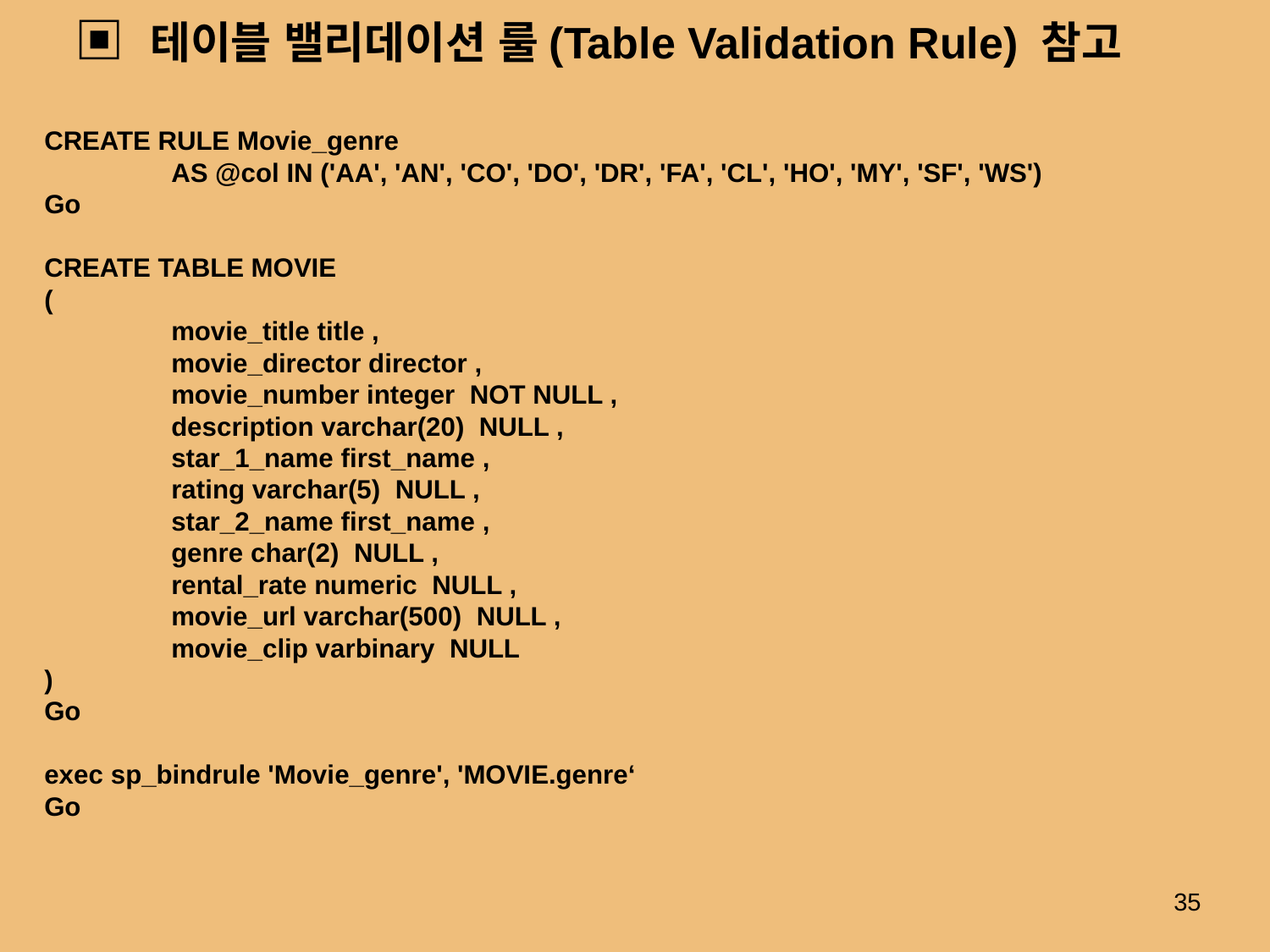

# ▣ 테이블 밸리데이션 룰(Table Validation Rule) 참고
CREATE RULE Movie_genre
	AS @col IN ('AA', 'AN', 'CO', 'DO', 'DR', 'FA', 'CL', 'HO', 'MY', 'SF', 'WS')
Go

CREATE TABLE MOVIE
(
	movie_title title ,
	movie_director director ,
	movie_number integer  NOT NULL ,
	description varchar(20)  NULL ,
	star_1_name first_name ,
	rating varchar(5)  NULL ,
	star_2_name first_name ,
	genre char(2)  NULL ,
	rental_rate numeric  NULL ,
	movie_url varchar(500)  NULL ,
	movie_clip varbinary  NULL
)
Go

exec sp_bindrule 'Movie_genre', 'MOVIE.genre‘
Go
35